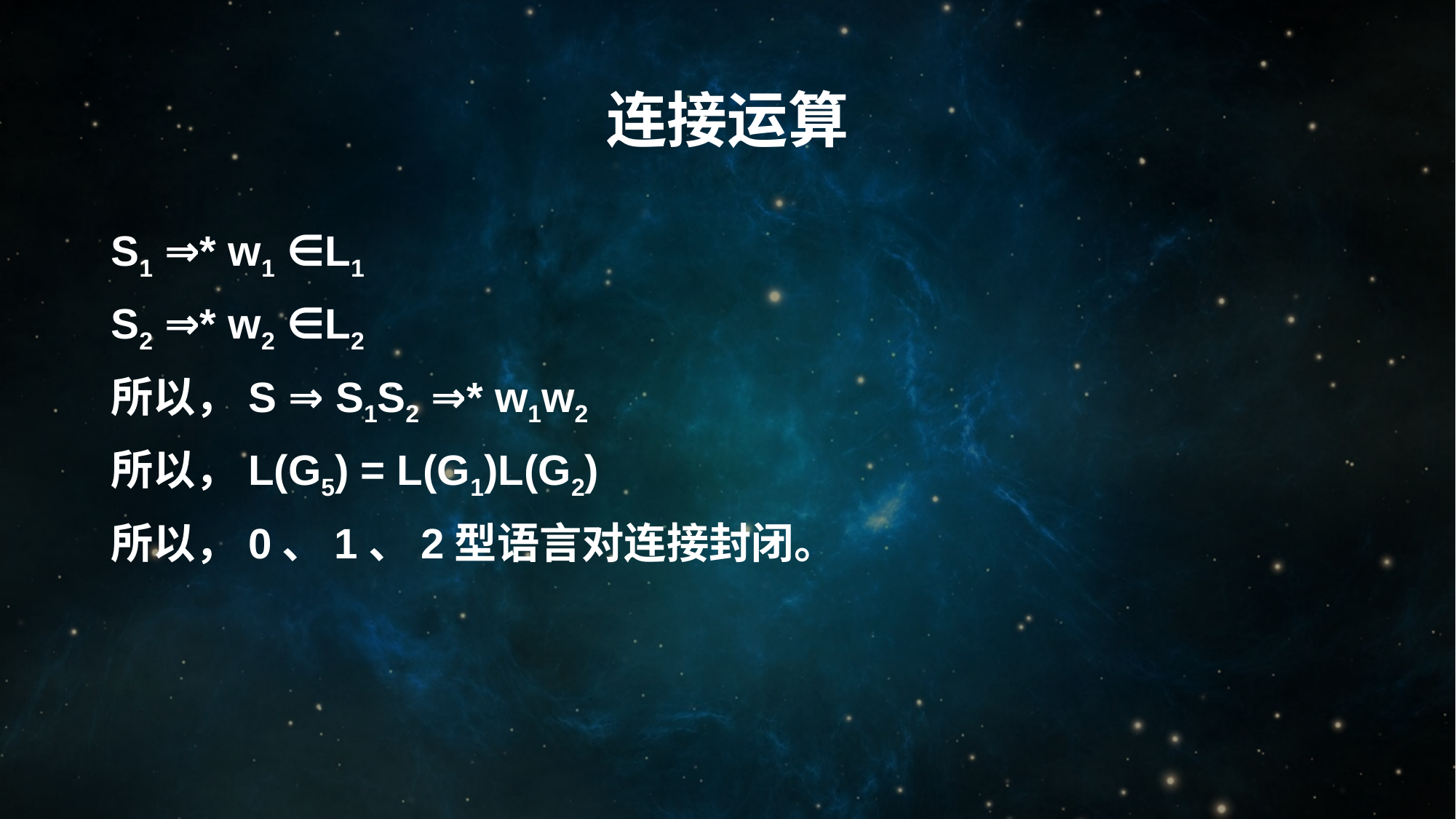

# 连接运算
S1 ⇒* w1 ∈L1
S2 ⇒* w2 ∈L2
所以，S ⇒ S1S2 ⇒* w1w2
所以，L(G5) = L(G1)L(G2)
所以，0、1、2型语言对连接封闭。